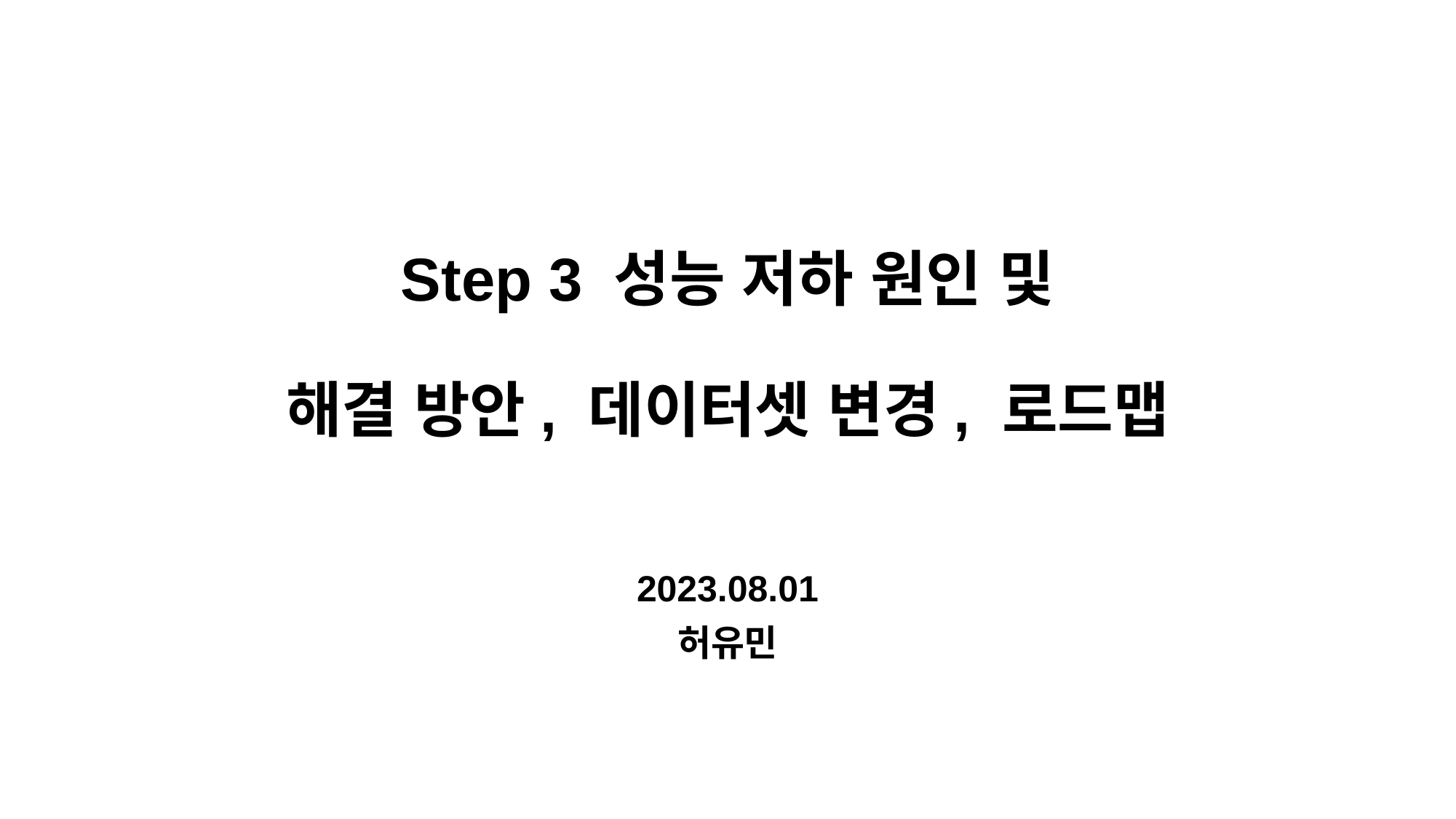

# Step 3 성능 저하 원인 및 해결 방안, 데이터셋 변경, 로드맵
2023.08.01
허유민